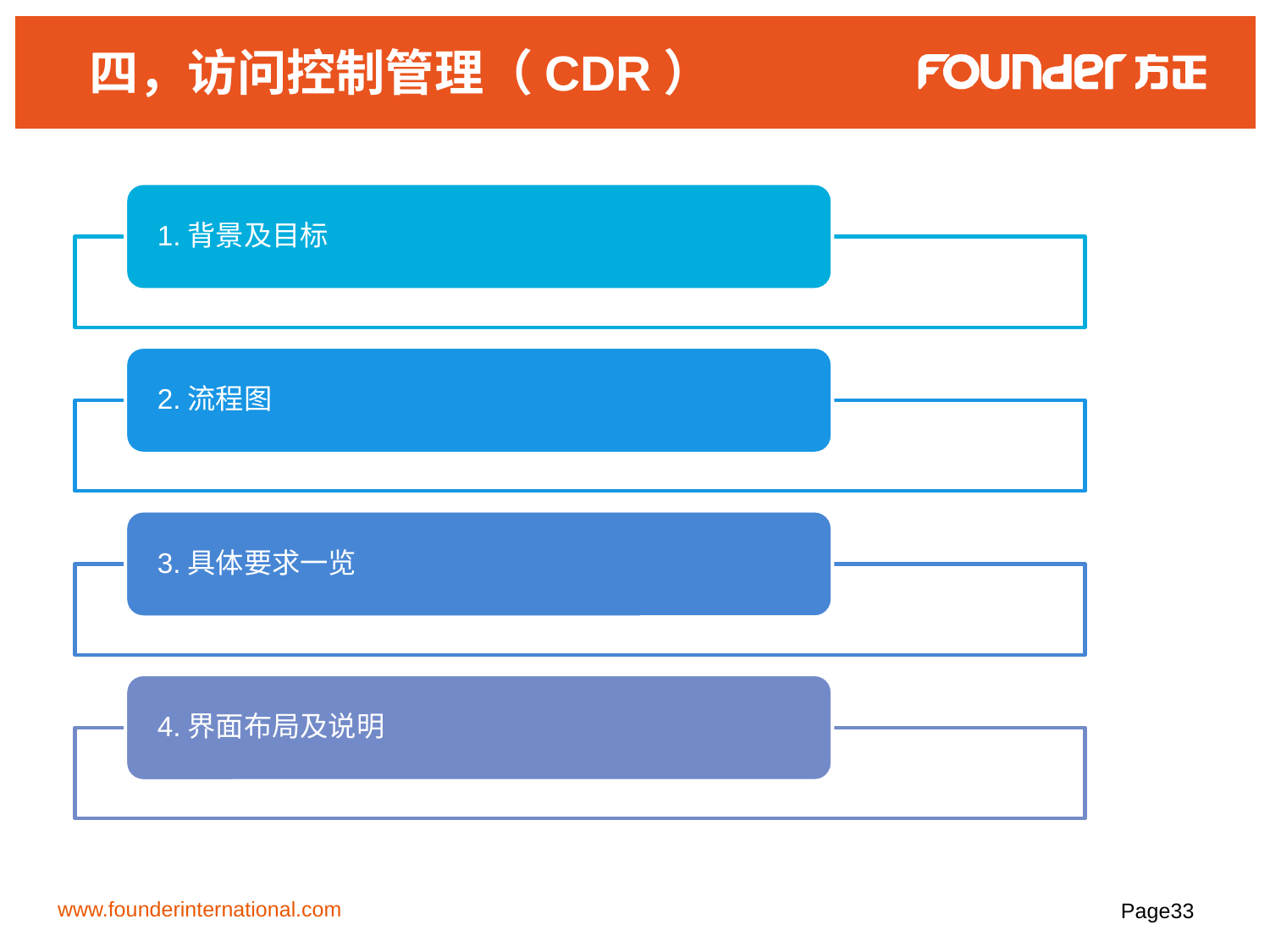

# 四，访问控制管理（CDR）
1.背景及目标
2.流程图
3.具体要求一览
4.界面布局及说明
www.founderinternational.com
Page33